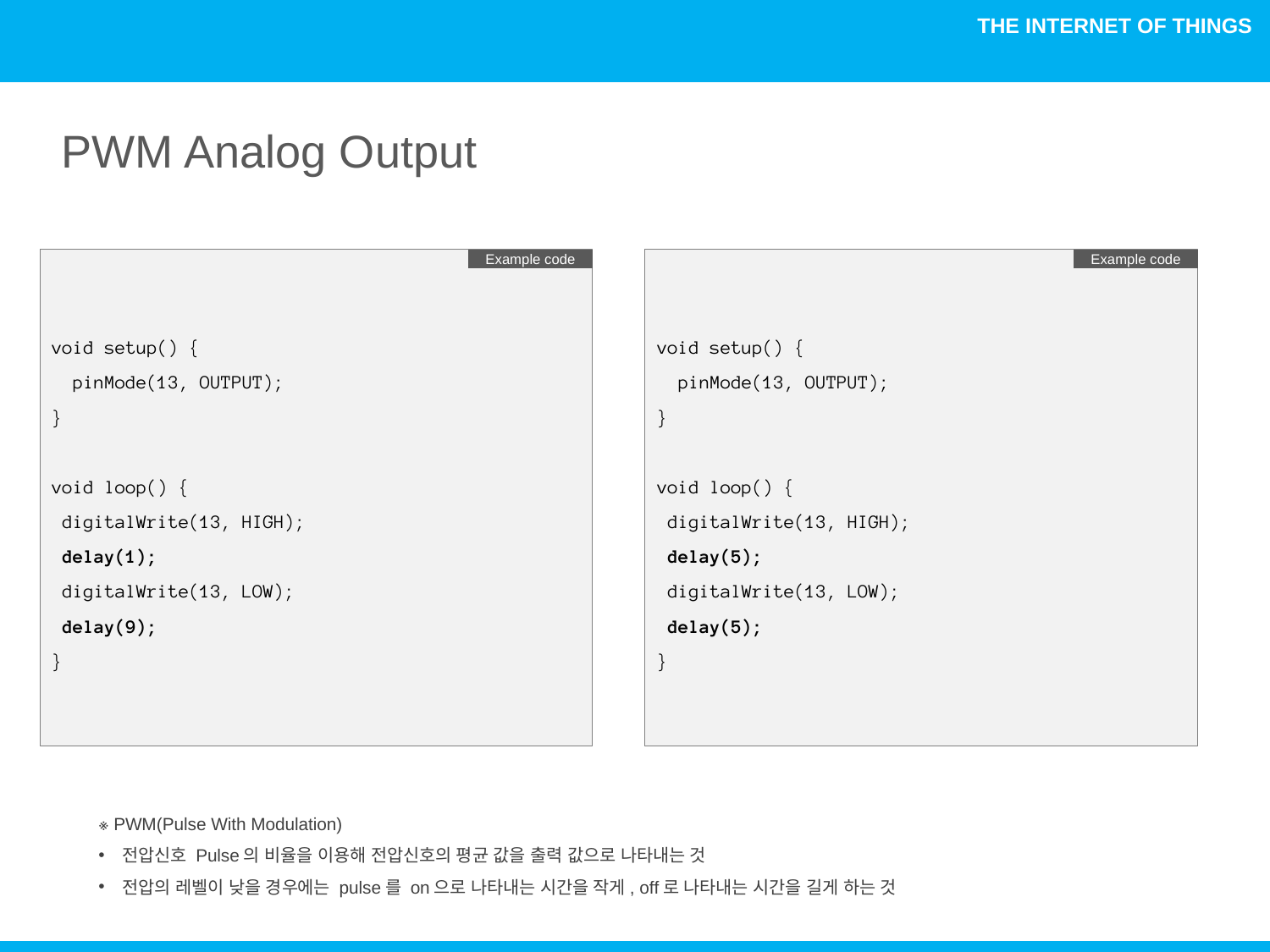

PWM Analog Output
void setup() {
  pinMode(13, OUTPUT);
}

void loop() {
 digitalWrite(13, HIGH);
 delay(1);
 digitalWrite(13, LOW);
 delay(9);
}
Example code
void setup() {
  pinMode(13, OUTPUT);
}

void loop() {
 digitalWrite(13, HIGH);
 delay(5);
 digitalWrite(13, LOW);
 delay(5);
}
Example code
※ PWM(Pulse With Modulation)
전압신호 Pulse의 비율을 이용해 전압신호의 평균 값을 출력 값으로 나타내는 것
전압의 레벨이 낮을 경우에는 pulse를 on으로 나타내는 시간을 작게, off로 나타내는 시간을 길게 하는 것